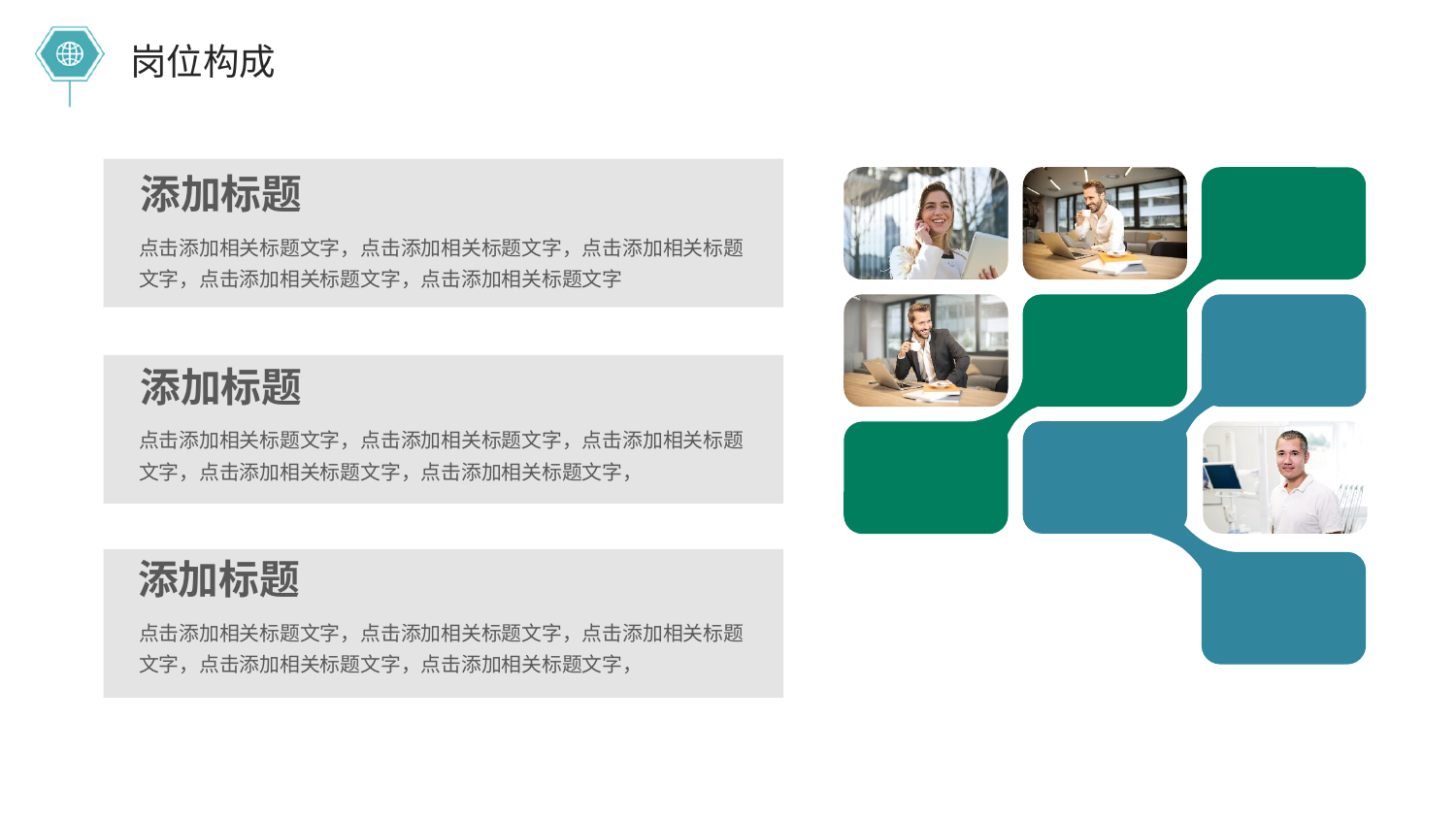

岗位构成

添加标题

点击添加相关标题文字，点击添加相关标题文字，点击添加相关标题文字，点击添加相关标题文字，点击添加相关标题文字

添加标题

点击添加相关标题文字，点击添加相关标题文字，点击添加相关标题文字，点击添加相关标题文字，点击添加相关标题文字，

添加标题

点击添加相关标题文字，点击添加相关标题文字，点击添加相关标题文字，点击添加相关标题文字，点击添加相关标题文字，